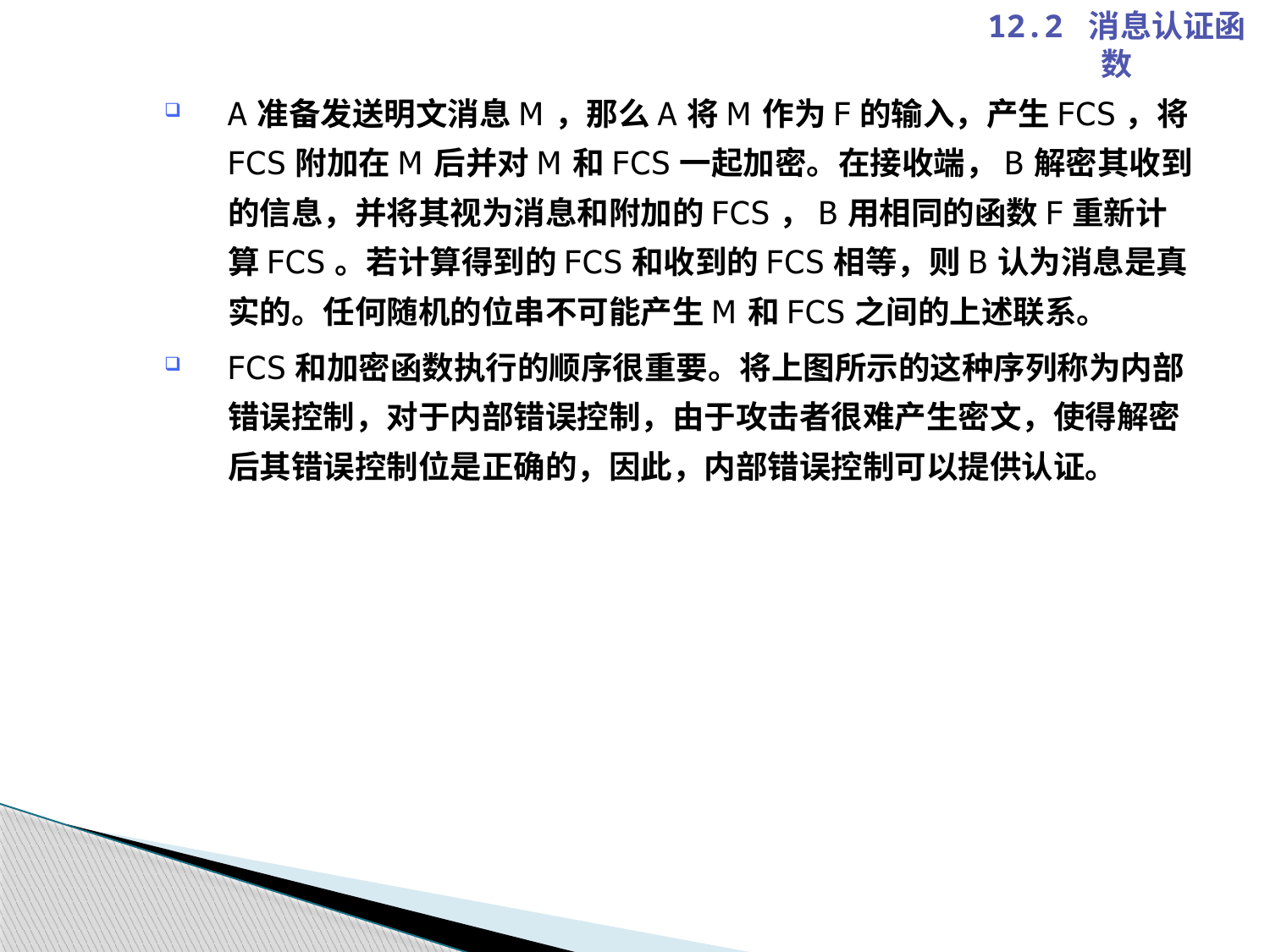

12.2 消息认证函数
A准备发送明文消息M，那么A将M作为F的输入，产生FCS，将FCS附加在M后并对M和FCS一起加密。在接收端，B解密其收到的信息，并将其视为消息和附加的FCS，B用相同的函数F重新计算FCS。若计算得到的FCS和收到的FCS相等，则B认为消息是真实的。任何随机的位串不可能产生M和FCS之间的上述联系。
FCS和加密函数执行的顺序很重要。将上图所示的这种序列称为内部错误控制，对于内部错误控制，由于攻击者很难产生密文，使得解密后其错误控制位是正确的，因此，内部错误控制可以提供认证。